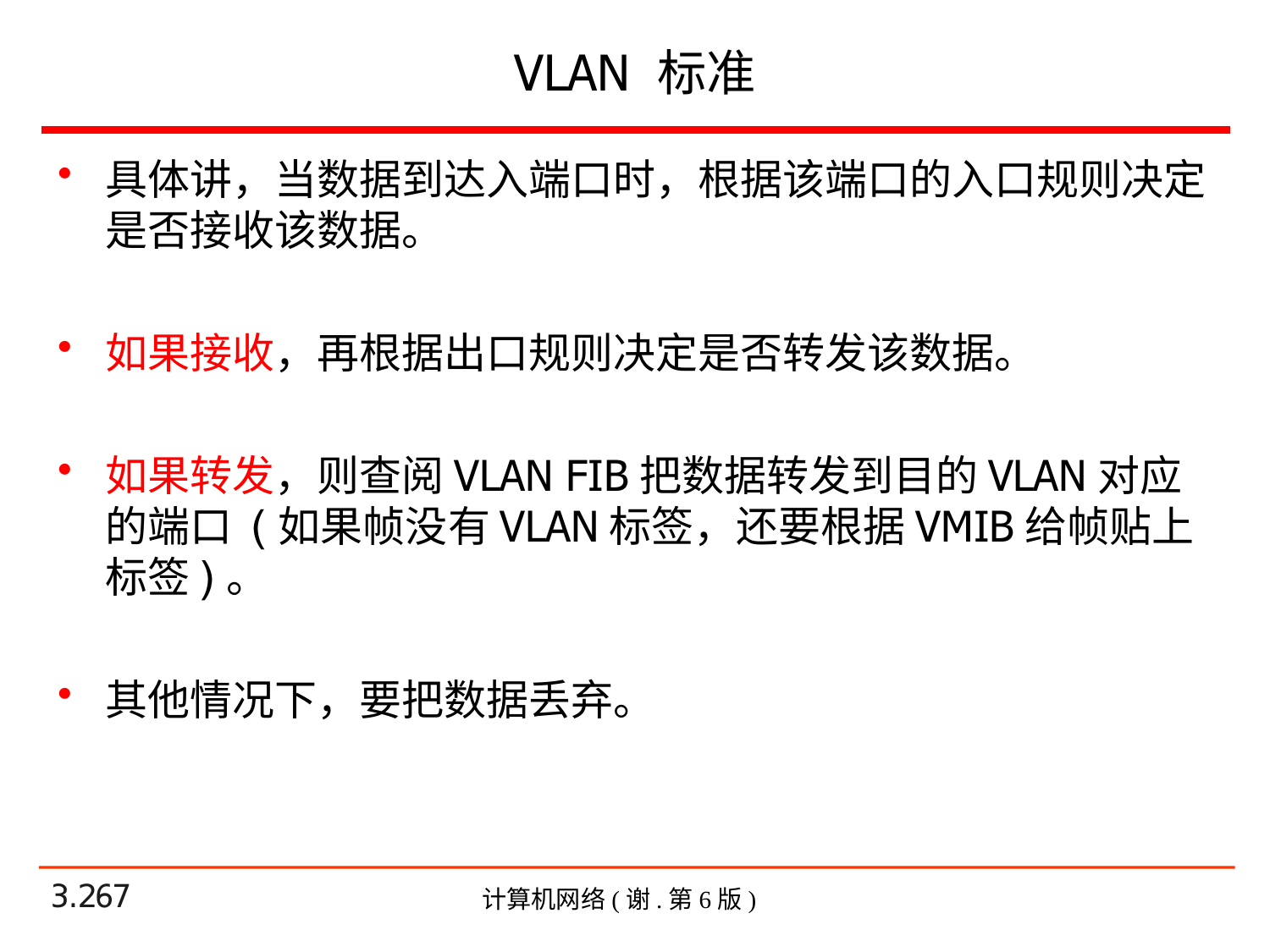

# VLAN 标准
具体讲，当数据到达入端口时，根据该端口的入口规则决定是否接收该数据。

如果接收，再根据出口规则决定是否转发该数据。

如果转发，则查阅VLAN FIB把数据转发到目的VLAN对应的端口 (如果帧没有VLAN标签，还要根据VMIB给帧贴上标签)。

其他情况下，要把数据丢弃。